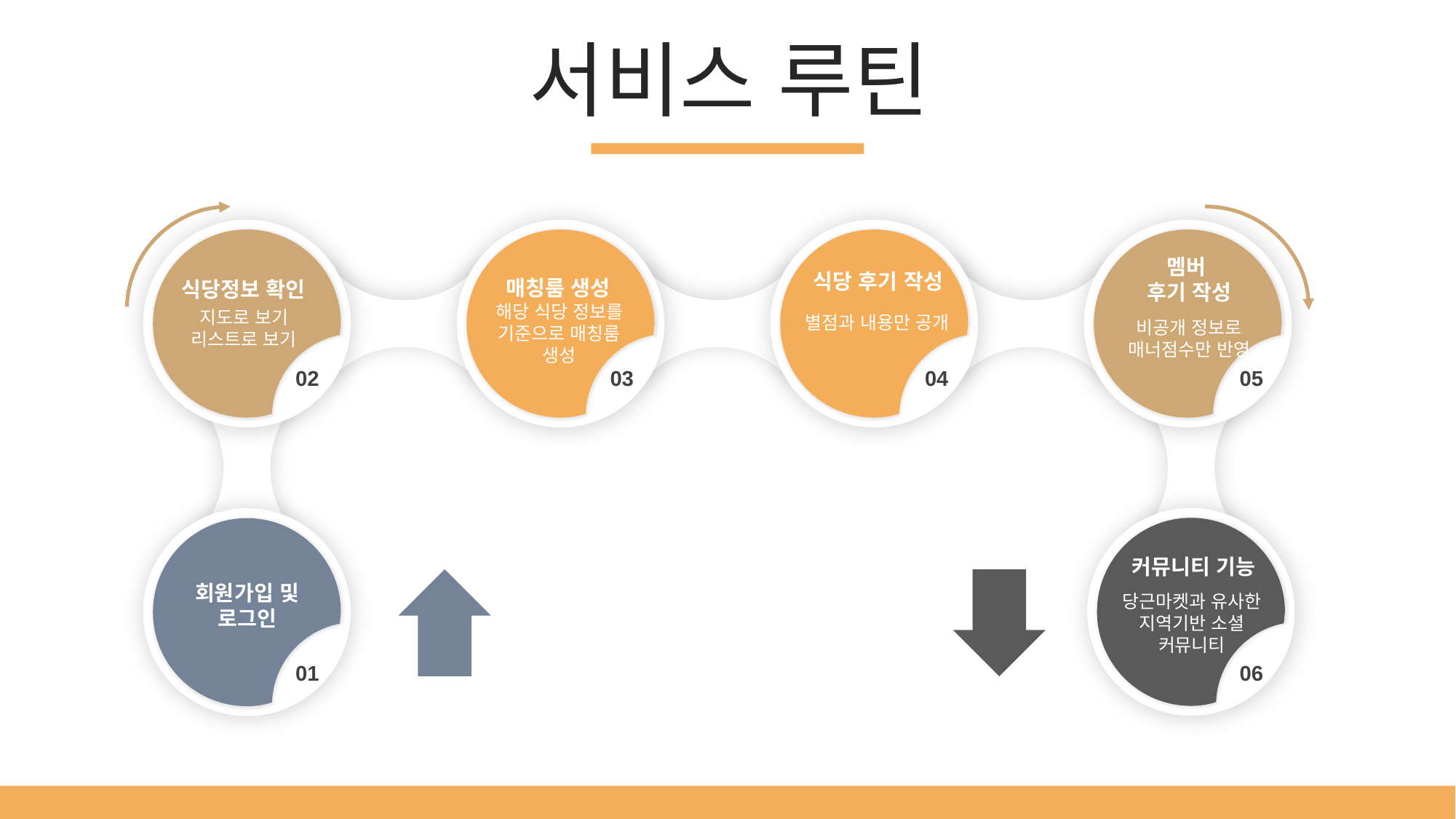

서비스 루틴

멤버
후기 작성

비공개 정보로
매너점수만 반영
식당 후기 작성
별점과 내용만 공개
매칭룸 생성
해당 식당 정보를
기준으로 매칭룸
생성
식당정보 확인
지도로 보기
리스트로 보기
02
03
04
05
커뮤니티 기능
당근마켓과 유사한
지역기반 소셜 커뮤니티

회원가입 및 로그인

01
06